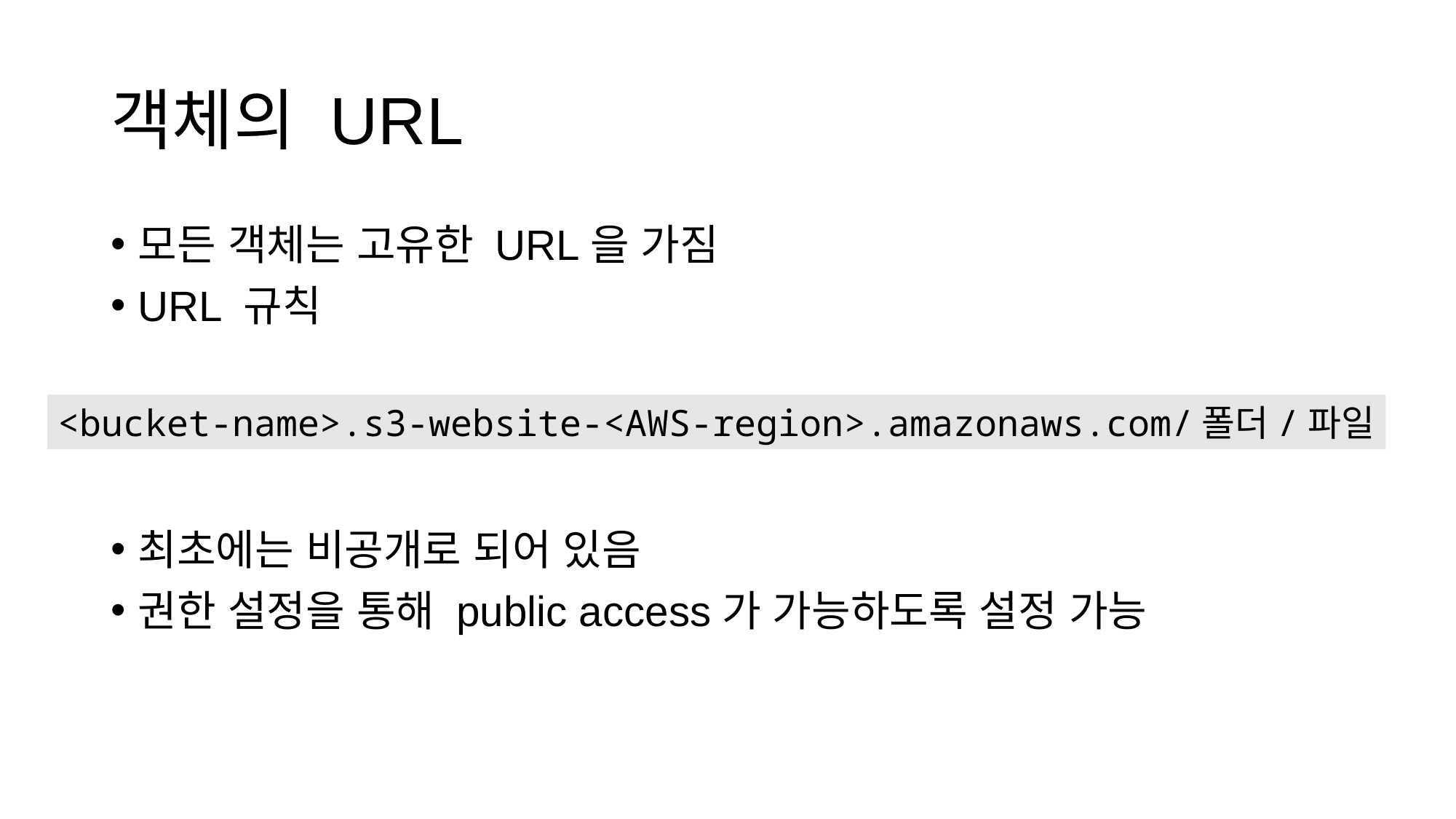

# 객체의 URL
모든 객체는 고유한 URL을 가짐
URL 규칙

최초에는 비공개로 되어 있음
권한 설정을 통해 public access가 가능하도록 설정 가능
<bucket-name>.s3-website-<AWS-region>.amazonaws.com/폴더/파일